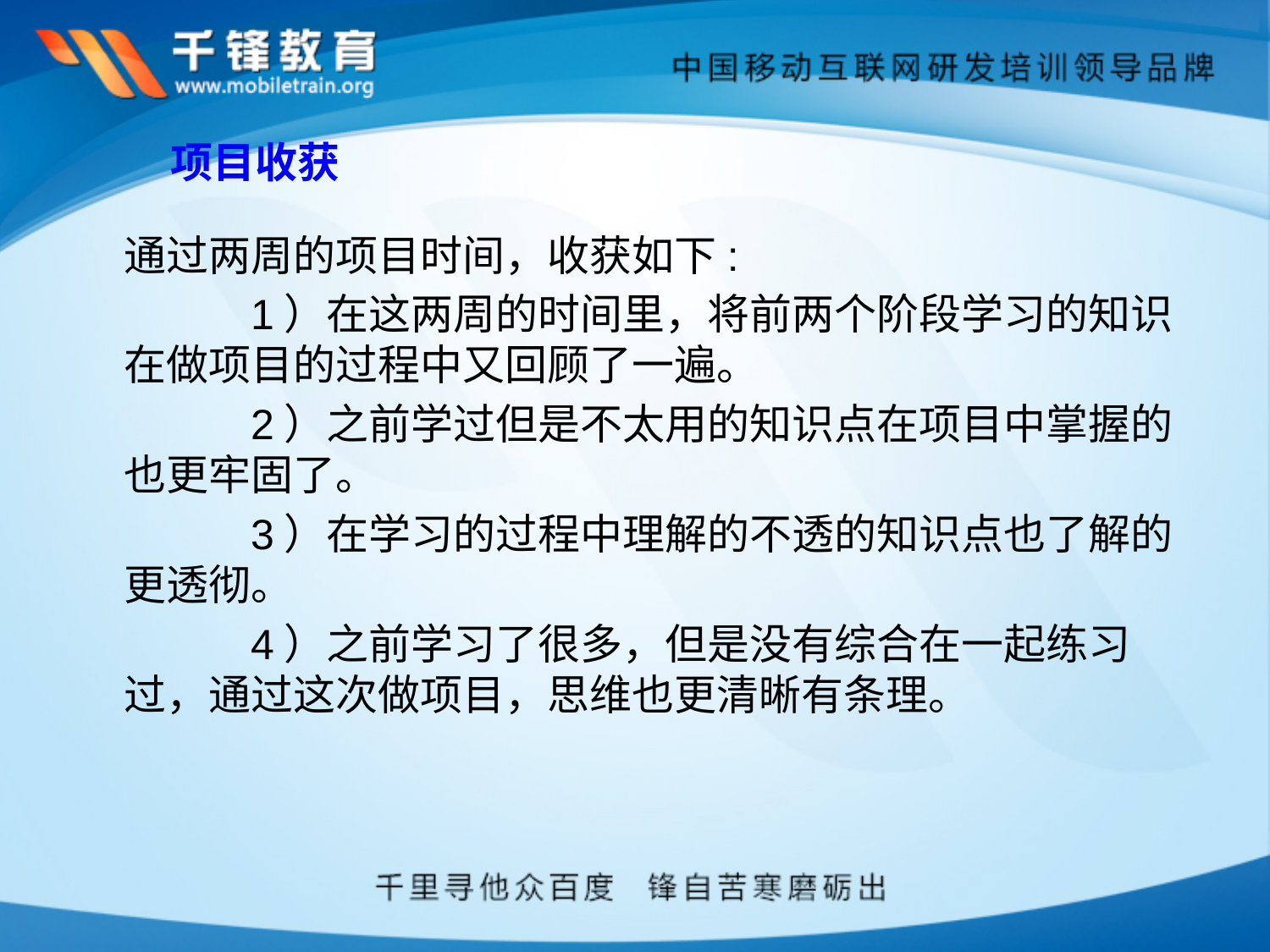

项目收获

    通过两周的项目时间，收获如下:
		1）在这两周的时间里，将前两个阶段学习的知识在做项目的过程中又回顾了一遍。
		2）之前学过但是不太用的知识点在项目中掌握的也更牢固了。
		3）在学习的过程中理解的不透的知识点也了解的更透彻。
		4）之前学习了很多，但是没有综合在一起练习过，通过这次做项目，思维也更清晰有条理。